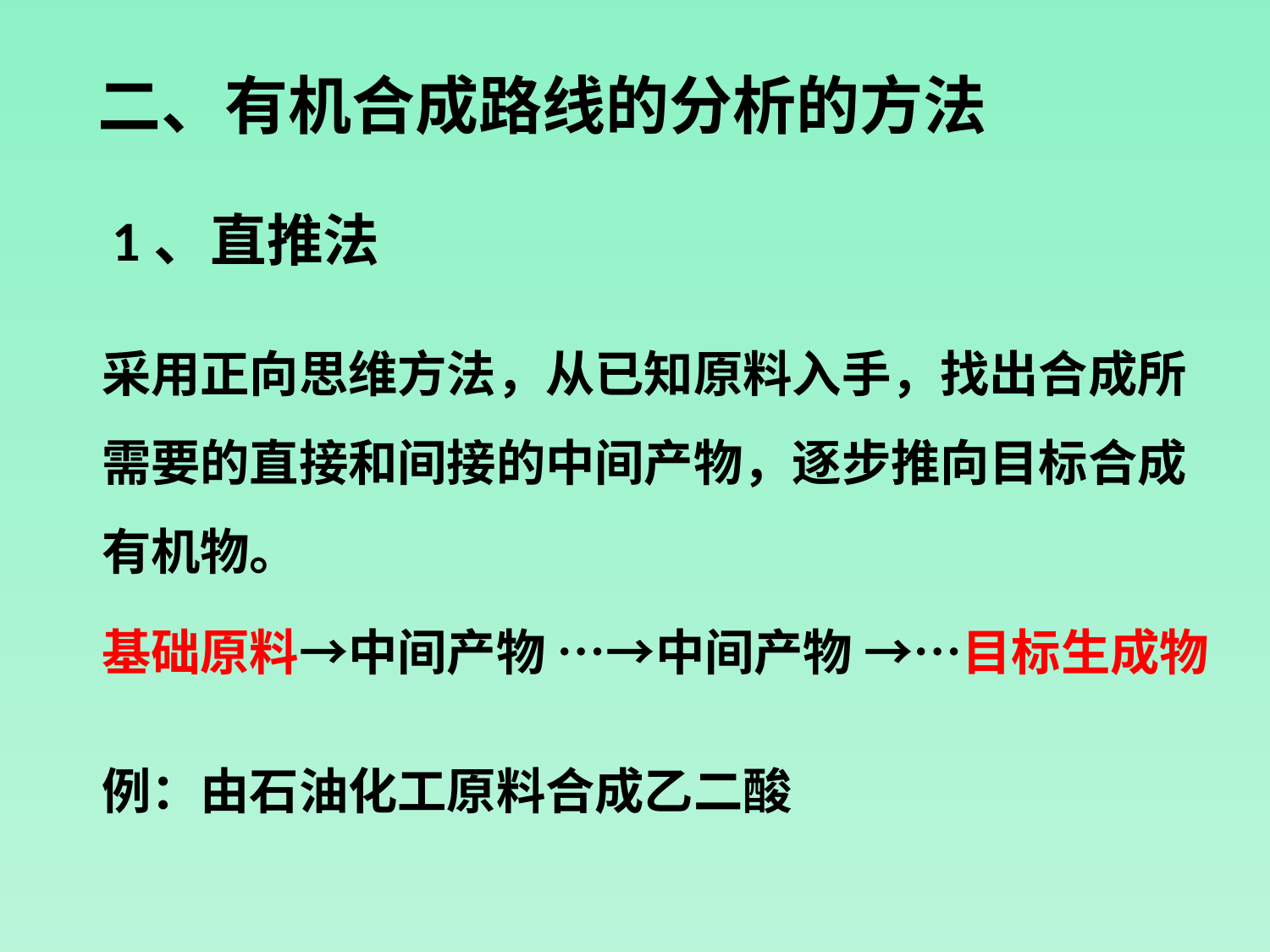

二、有机合成路线的分析的方法
1、直推法
采用正向思维方法，从已知原料入手，找出合成所需要的直接和间接的中间产物，逐步推向目标合成有机物。
基础原料→中间产物 …→中间产物 →…目标生成物
例：由石油化工原料合成乙二酸